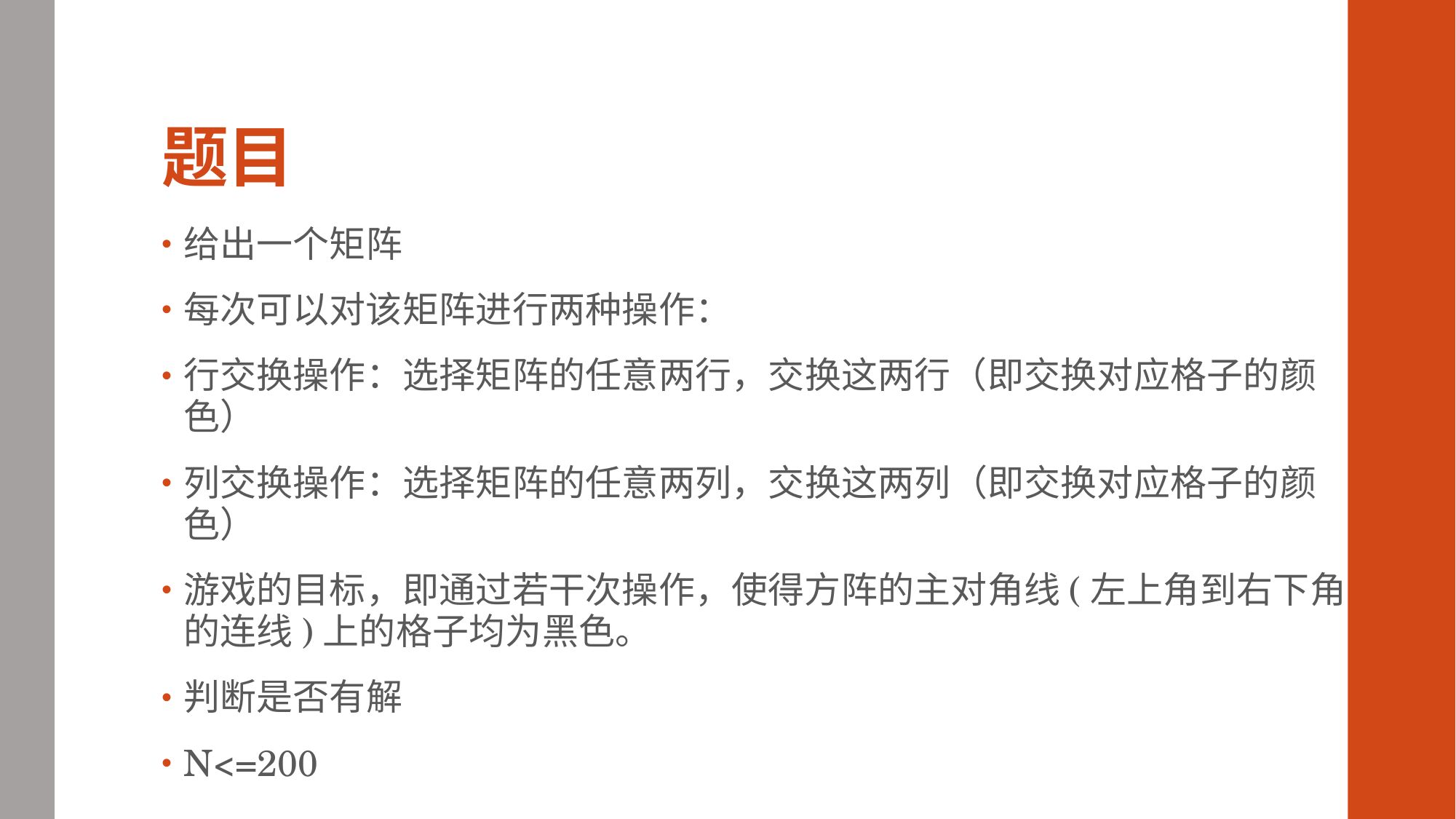

# 题目
给出一个矩阵
每次可以对该矩阵进行两种操作：
行交换操作：选择矩阵的任意两行，交换这两行（即交换对应格子的颜色）
列交换操作：选择矩阵的任意两列，交换这两列（即交换对应格子的颜色）
游戏的目标，即通过若干次操作，使得方阵的主对角线(左上角到右下角的连线)上的格子均为黑色。
判断是否有解
N<=200